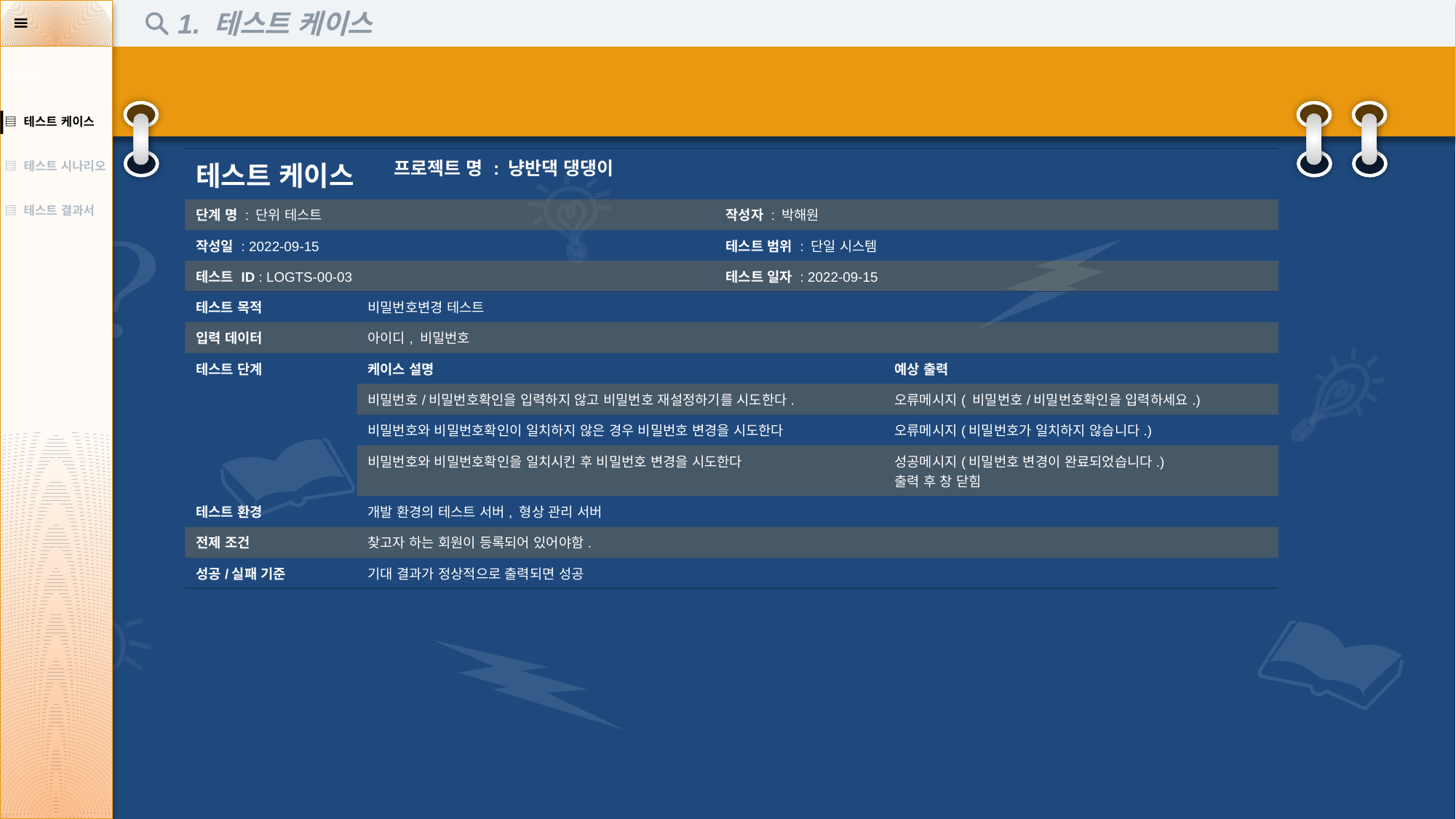

1. 테스트 케이스

| INDEX |
| --- |
| ▤ 테스트 케이스 |
| ▤ 테스트 시나리오 |
| ▤ 테스트 결과서 |

| 테스트 케이스 |  | 프로젝트 명 : 냥반댁 댕댕이 |  |  |
| --- | --- | --- | --- | --- |
| 단계 명 : 단위 테스트 |  |  | 작성자 : 박해원 |  |
| 작성일 : 2022-09-15 |  |  | 테스트 범위 : 단일 시스템 |  |
| 테스트 ID : LOGTS-00-03 |  |  | 테스트 일자 : 2022-09-15 |  |
| 테스트 목적 | 비밀번호변경 테스트 |  |  |  |
| 입력 데이터 | 아이디, 비밀번호 |  |  |  |
| 테스트 단계 | 케이스 설명 |  |  | 예상 출력 |
|  | 비밀번호/비밀번호확인을 입력하지 않고 비밀번호 재설정하기를 시도한다. |  |  | 오류메시지( 비밀번호/비밀번호확인을 입력하세요.) |
|  | 비밀번호와 비밀번호확인이 일치하지 않은 경우 비밀번호 변경을 시도한다 |  |  | 오류메시지(비밀번호가 일치하지 않습니다.) |
|  | 비밀번호와 비밀번호확인을 일치시킨 후 비밀번호 변경을 시도한다 |  |  | 성공메시지(비밀번호 변경이 완료되었습니다.) 출력 후 창 닫힘 |
| 테스트 환경 | 개발 환경의 테스트 서버, 형상 관리 서버 |  |  |  |
| 전제 조건 | 찾고자 하는 회원이 등록되어 있어야함. |  |  |  |
| 성공/실패 기준 | 기대 결과가 정상적으로 출력되면 성공 |  |  |  |